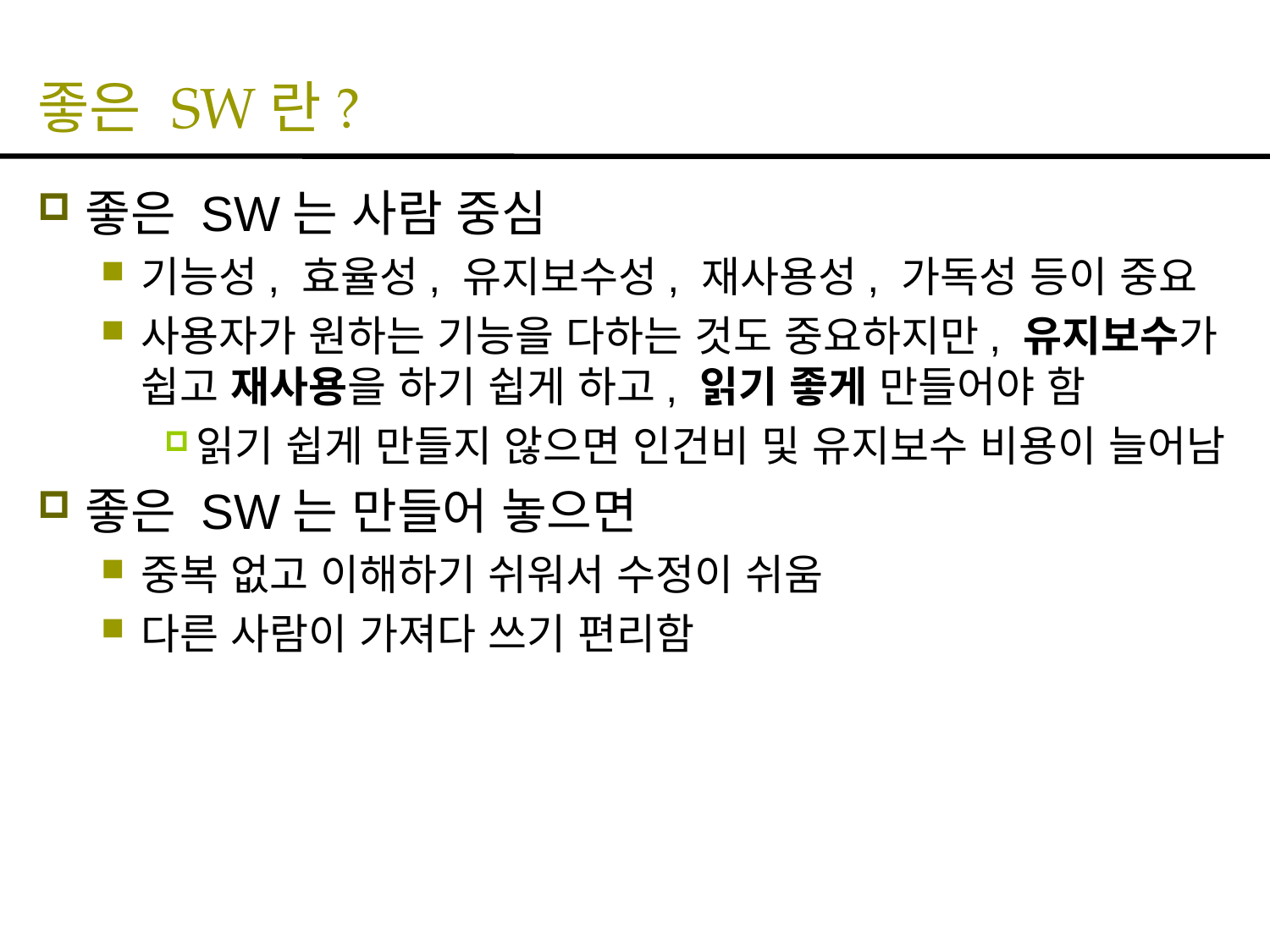

# 좋은 SW란?
좋은 SW는 사람 중심
기능성, 효율성, 유지보수성, 재사용성, 가독성 등이 중요
사용자가 원하는 기능을 다하는 것도 중요하지만, 유지보수가 쉽고 재사용을 하기 쉽게 하고, 읽기 좋게 만들어야 함
읽기 쉽게 만들지 않으면 인건비 및 유지보수 비용이 늘어남
좋은 SW는 만들어 놓으면
중복 없고 이해하기 쉬워서 수정이 쉬움
다른 사람이 가져다 쓰기 편리함